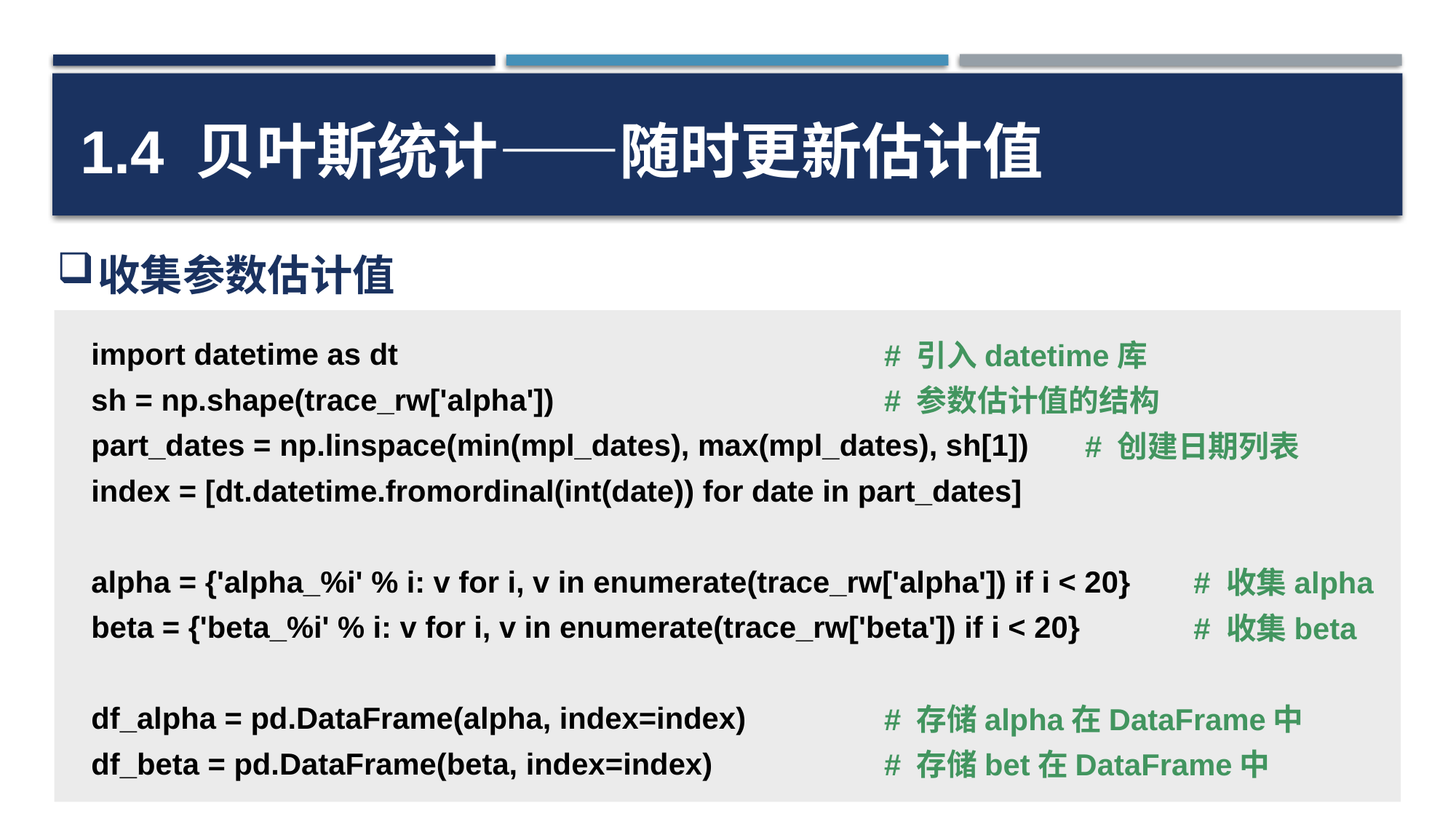

1.4 贝叶斯统计——随时更新估计值
收集参数估计值

import datetime as dt
sh = np.shape(trace_rw['alpha'])
part_dates = np.linspace(min(mpl_dates), max(mpl_dates), sh[1])
index = [dt.datetime.fromordinal(int(date)) for date in part_dates]

alpha = {'alpha_%i' % i: v for i, v in enumerate(trace_rw['alpha']) if i < 20}
beta = {'beta_%i' % i: v for i, v in enumerate(trace_rw['beta']) if i < 20}

df_alpha = pd.DataFrame(alpha, index=index)
df_beta = pd.DataFrame(beta, index=index)
# 引入datetime库
# 参数估计值的结构
                        # 创建日期列表

                                     # 收集alpha
                                     # 收集beta

# 存储alpha在DataFrame中
# 存储bet在DataFrame中

28